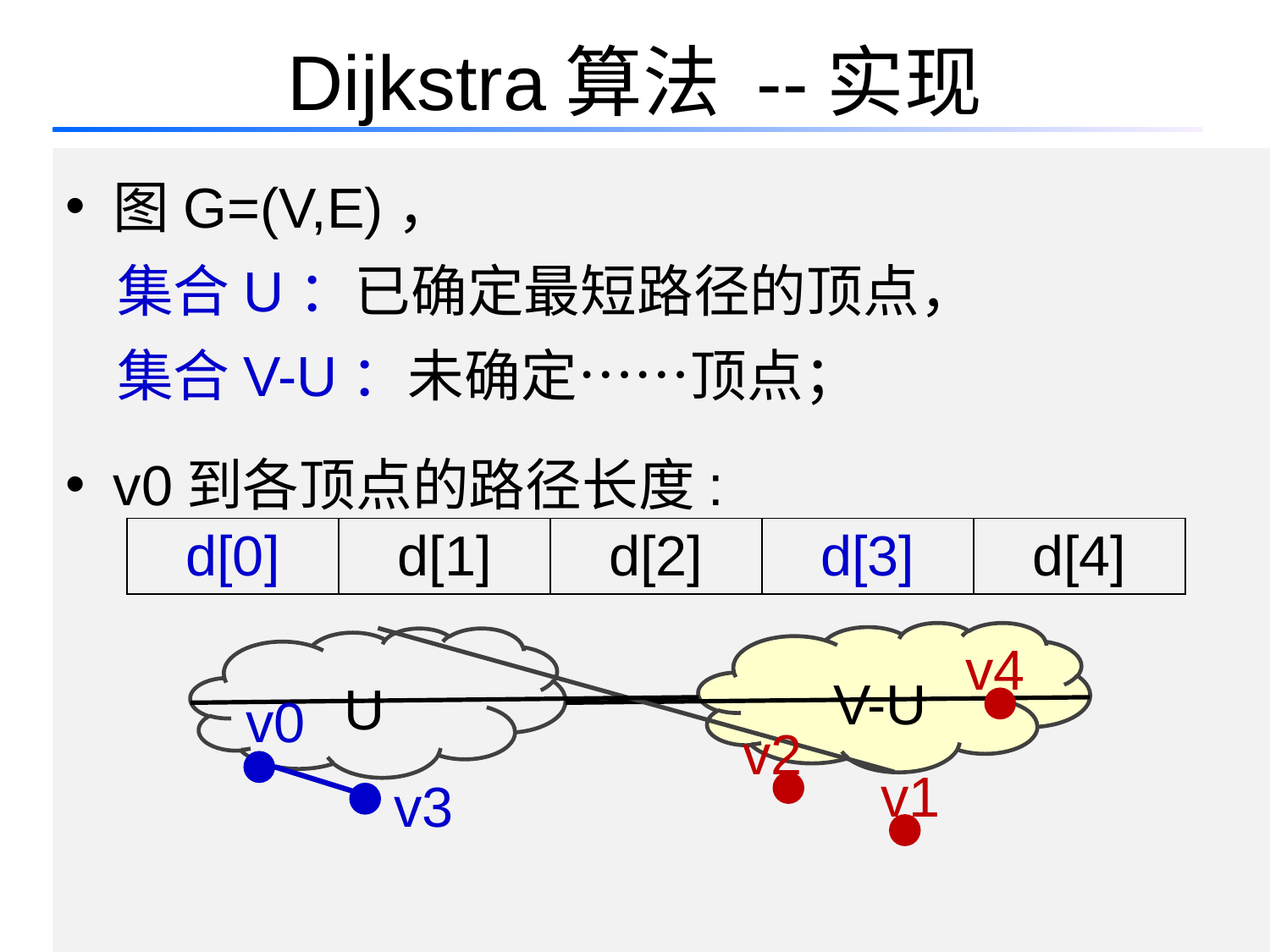

# Dijkstra算法 --实现

图G=(V,E)，
   集合U：已确定最短路径的顶点，
   集合V-U：未确定……顶点；
v0到各顶点的路径长度:
| d[0] | d[1] | d[2] | d[3] | d[4] |
| --- | --- | --- | --- | --- |
v4
V-U
U
v0

v2
v1

v3